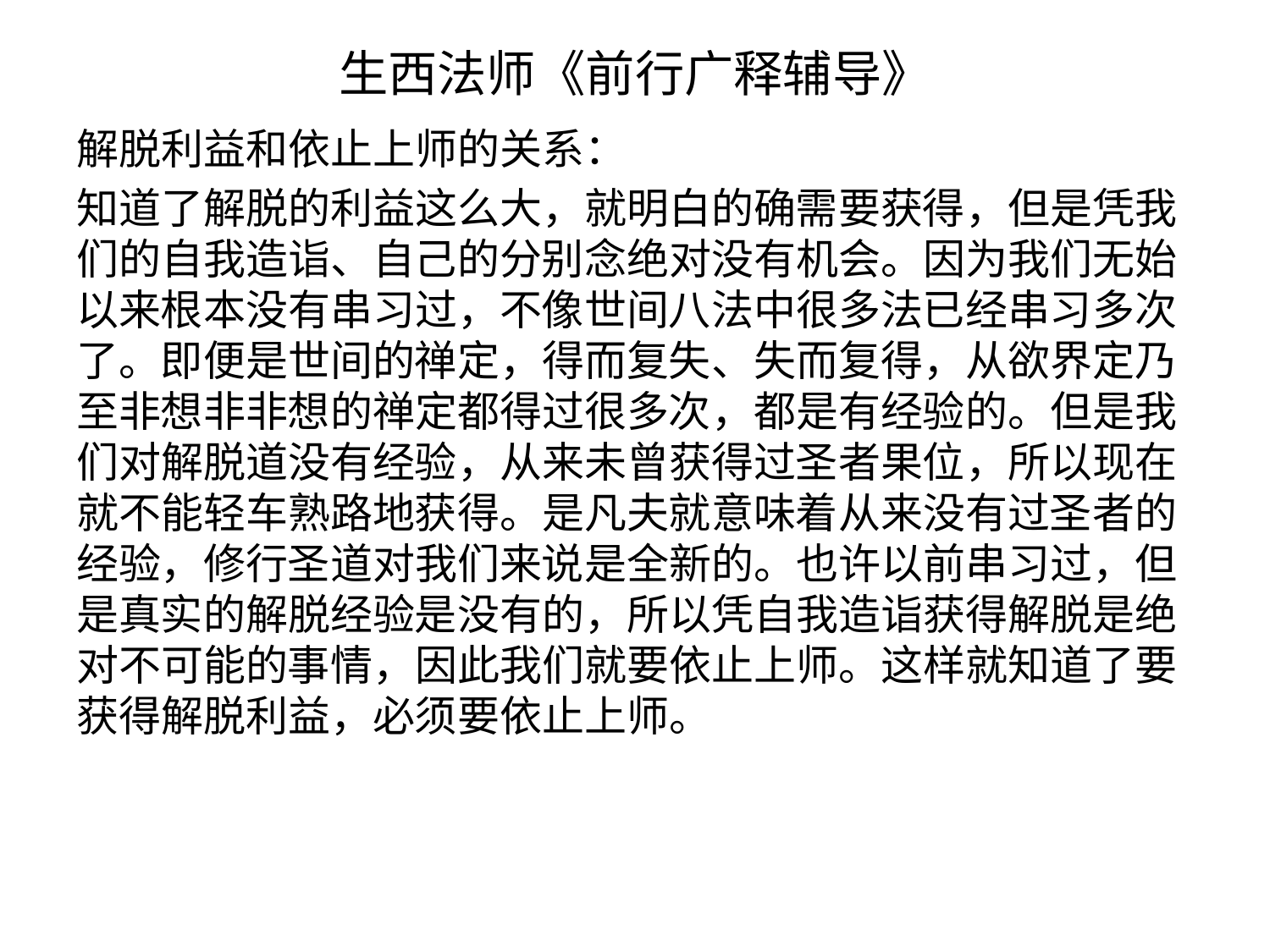

# 生西法师《前行广释辅导》
解脱利益和依止上师的关系：
知道了解脱的利益这么大，就明白的确需要获得，但是凭我们的自我造诣、自己的分别念绝对没有机会。因为我们无始以来根本没有串习过，不像世间八法中很多法已经串习多次了。即便是世间的禅定，得而复失、失而复得，从欲界定乃至非想非非想的禅定都得过很多次，都是有经验的。但是我们对解脱道没有经验，从来未曾获得过圣者果位，所以现在就不能轻车熟路地获得。是凡夫就意味着从来没有过圣者的经验，修行圣道对我们来说是全新的。也许以前串习过，但是真实的解脱经验是没有的，所以凭自我造诣获得解脱是绝对不可能的事情，因此我们就要依止上师。这样就知道了要获得解脱利益，必须要依止上师。